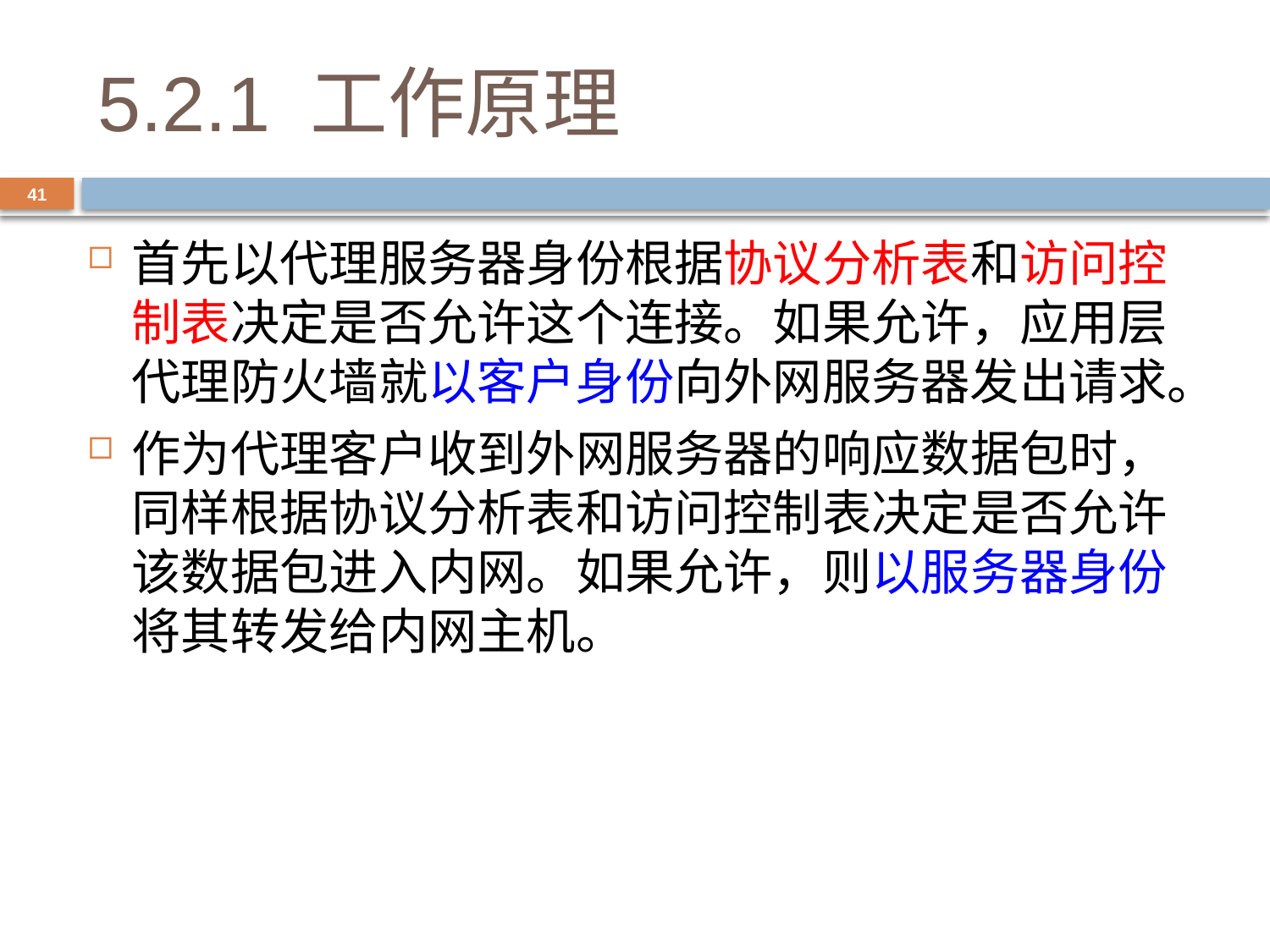

# 5.2.1 工作原理
41
首先以代理服务器身份根据协议分析表和访问控制表决定是否允许这个连接。如果允许，应用层代理防火墙就以客户身份向外网服务器发出请求。
作为代理客户收到外网服务器的响应数据包时，同样根据协议分析表和访问控制表决定是否允许该数据包进入内网。如果允许，则以服务器身份将其转发给内网主机。